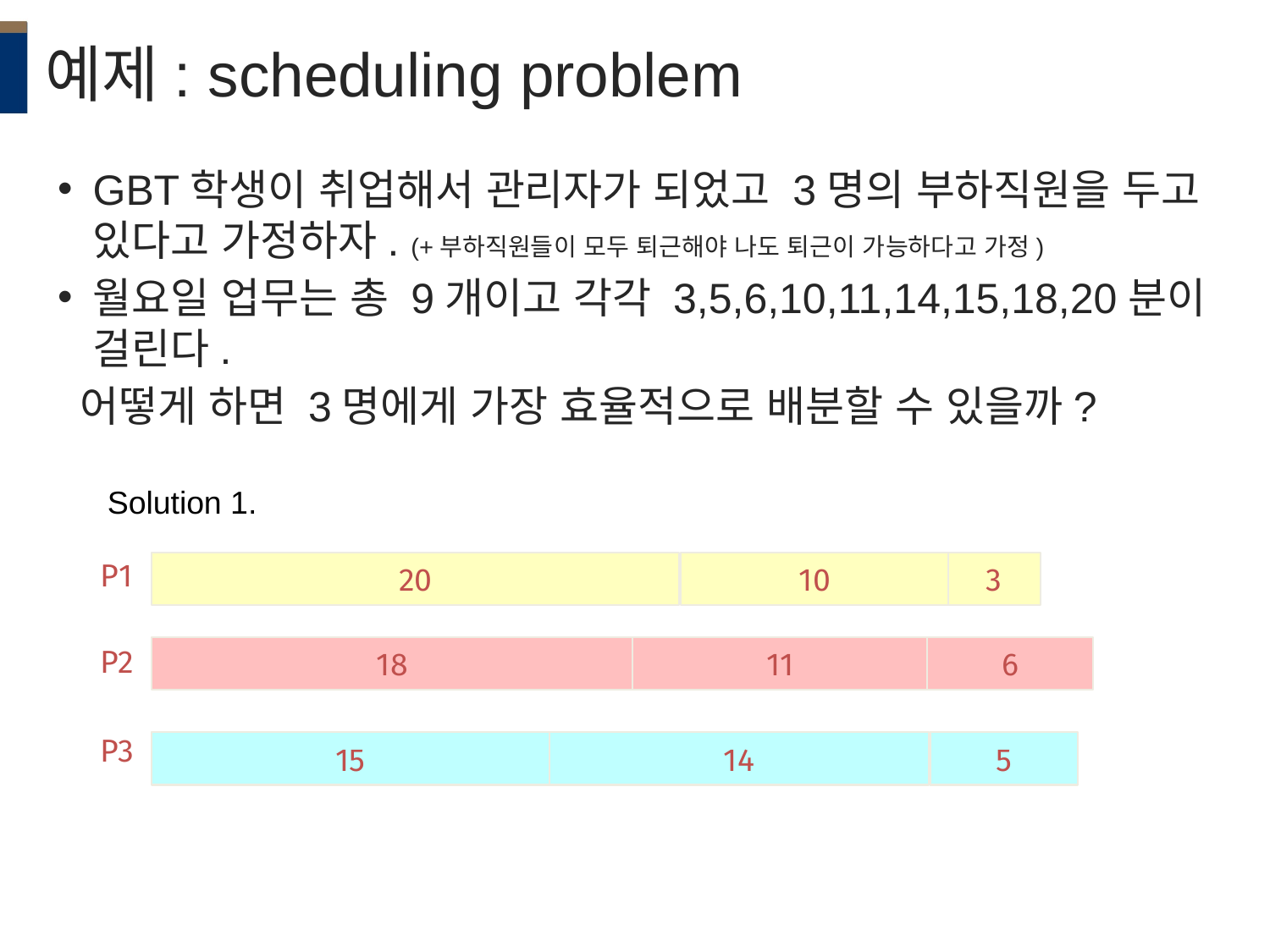

# 예제: scheduling problem
GBT학생이 취업해서 관리자가 되었고 3명의 부하직원을 두고 있다고 가정하자. (+부하직원들이 모두 퇴근해야 나도 퇴근이 가능하다고 가정)
월요일 업무는 총 9개이고 각각 3,5,6,10,11,14,15,18,20분이 걸린다.
 어떻게 하면 3명에게 가장 효율적으로 배분할 수 있을까?
Solution 1.
P1

P2

P3

20

10

3

18

11

6

15

14

5